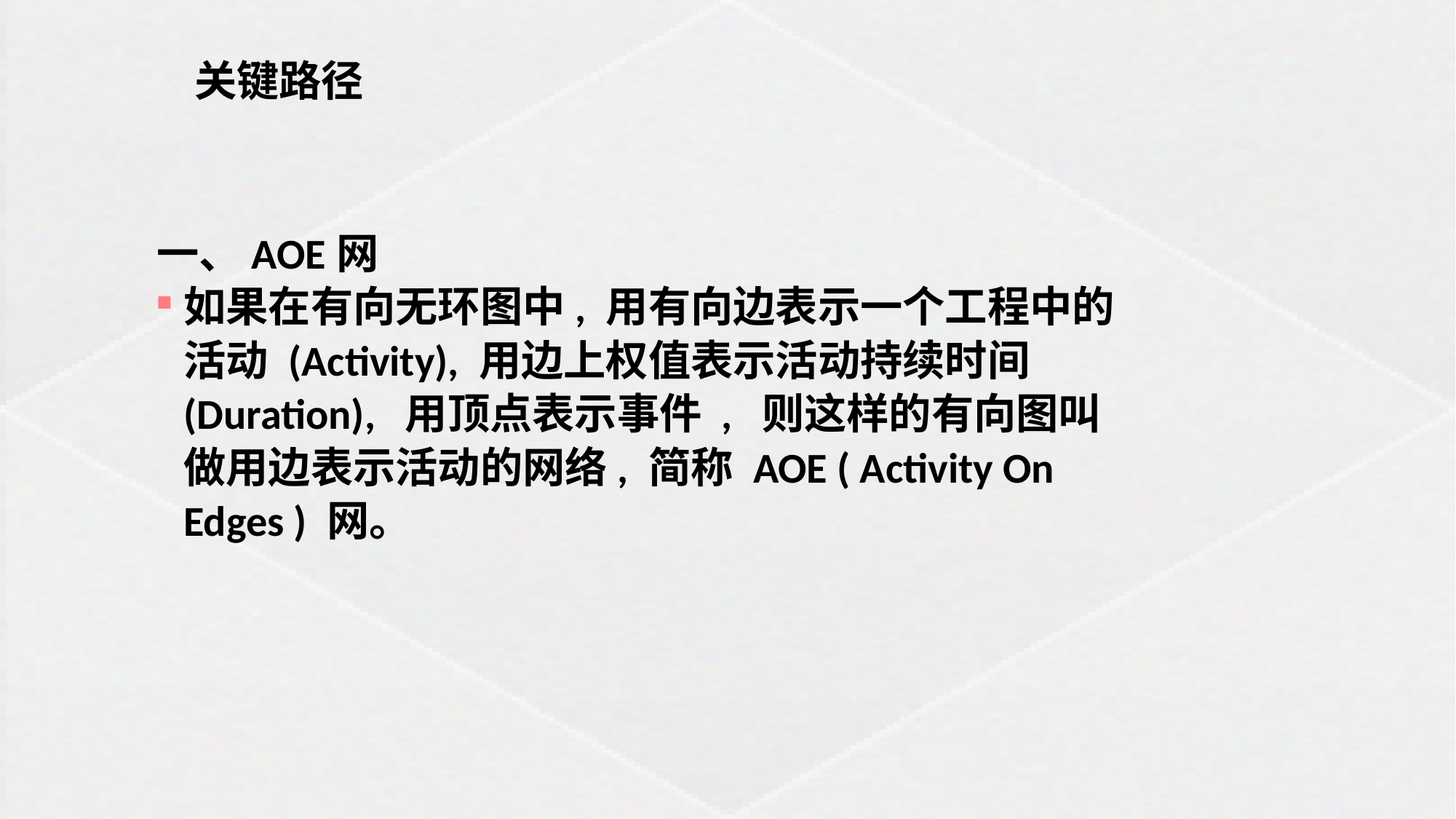

# 关键路径
一、AOE网
如果在有向无环图中, 用有向边表示一个工程中的活动 (Activity), 用边上权值表示活动持续时间 (Duration),  用顶点表示事件 ,  则这样的有向图叫做用边表示活动的网络, 简称 AOE ( Activity On Edges ) 网。